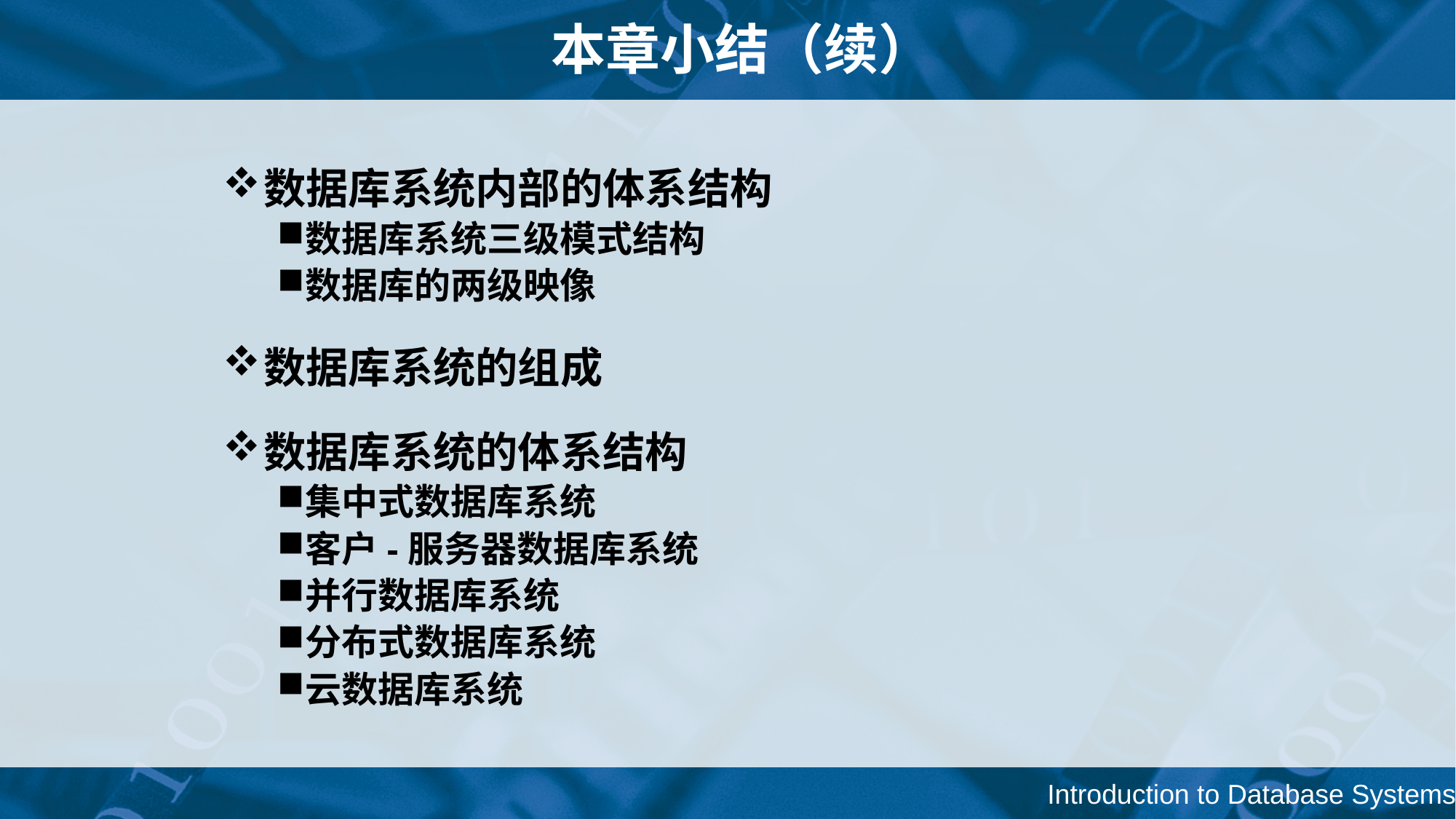

# 本章小结（续）
数据库系统内部的体系结构
数据库系统三级模式结构
数据库的两级映像
数据库系统的组成
数据库系统的体系结构
集中式数据库系统
客户-服务器数据库系统
并行数据库系统
分布式数据库系统
云数据库系统